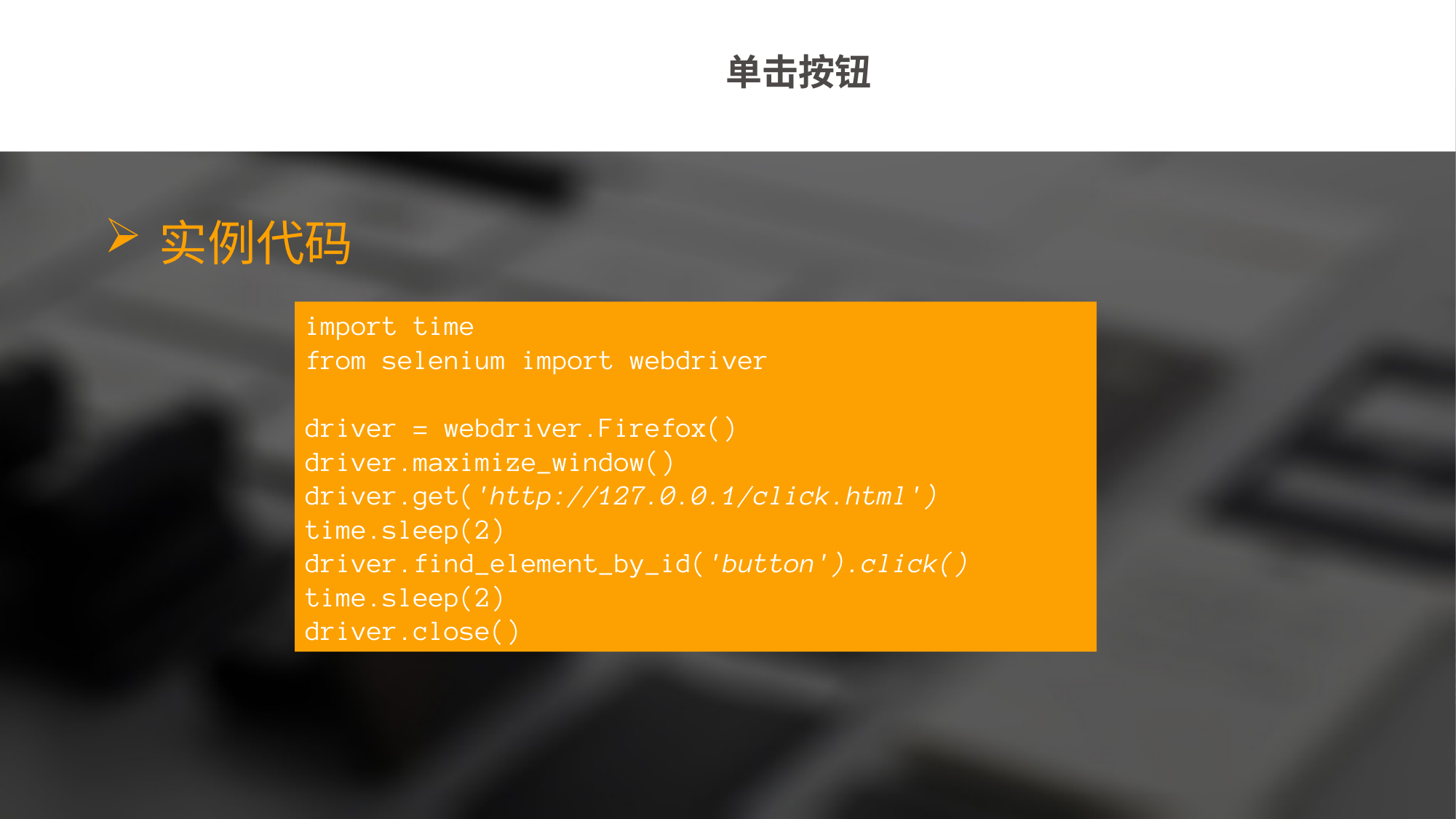

单击按钮
实例代码
import time
from selenium import webdriver

driver = webdriver.Firefox()
driver.maximize_window()
driver.get('http://127.0.0.1/click.html')
time.sleep(2)
driver.find_element_by_id('button').click()
time.sleep(2)
driver.close()